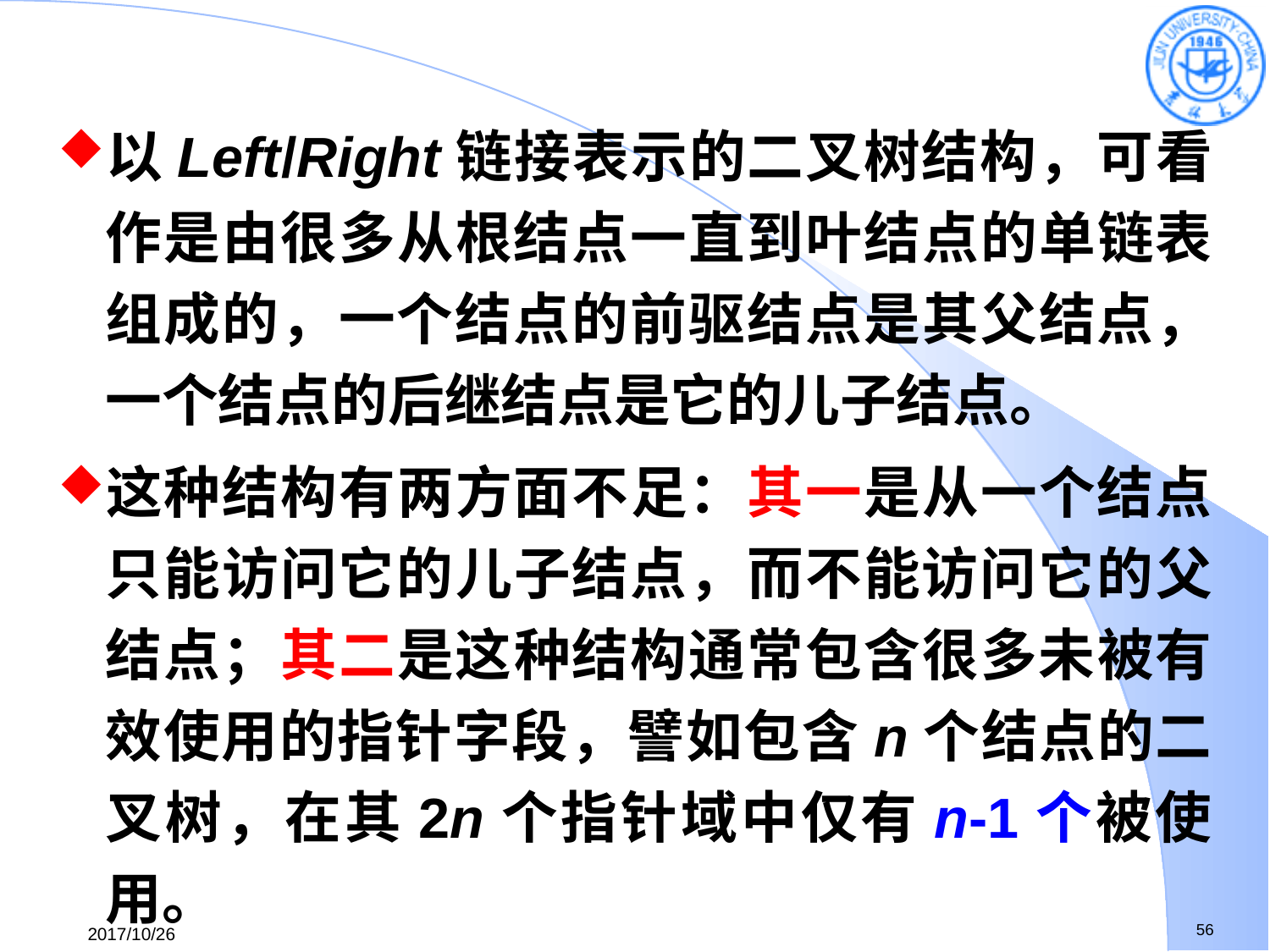

以Left/Right链接表示的二叉树结构，可看作是由很多从根结点一直到叶结点的单链表组成的，一个结点的前驱结点是其父结点，一个结点的后继结点是它的儿子结点。
这种结构有两方面不足：其一是从一个结点只能访问它的儿子结点，而不能访问它的父结点；其二是这种结构通常包含很多未被有效使用的指针字段，譬如包含n个结点的二叉树，在其2n个指针域中仅有n-1个被使用。